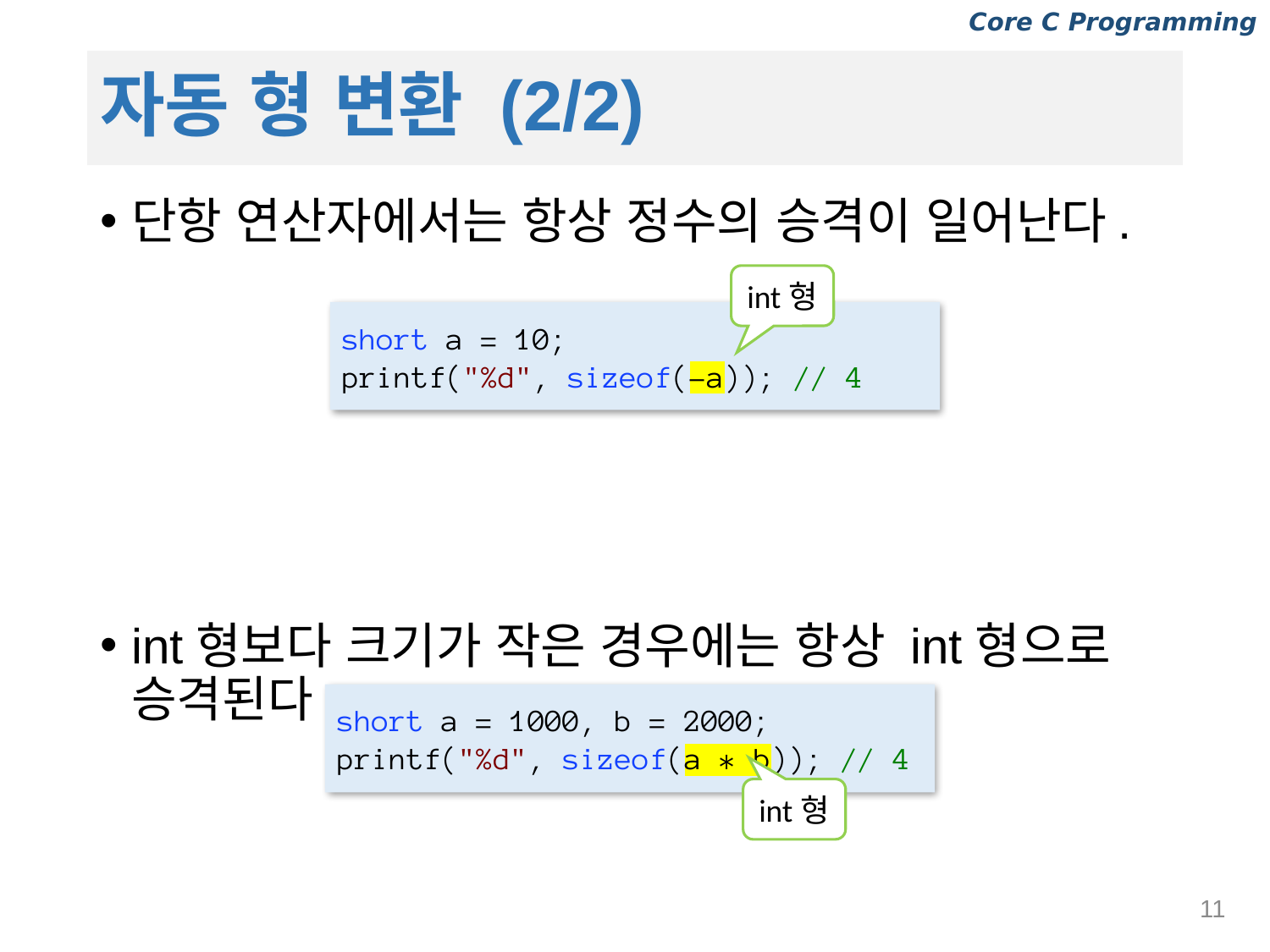

# 자동 형 변환 (2/2)
단항 연산자에서는 항상 정수의 승격이 일어난다.

int형보다 크기가 작은 경우에는 항상 int형으로 승격된다.
int형
short a = 10;
printf("%d", sizeof(-a)); // 4
short a = 1000, b = 2000;
printf("%d", sizeof(a * b)); // 4
int형
11